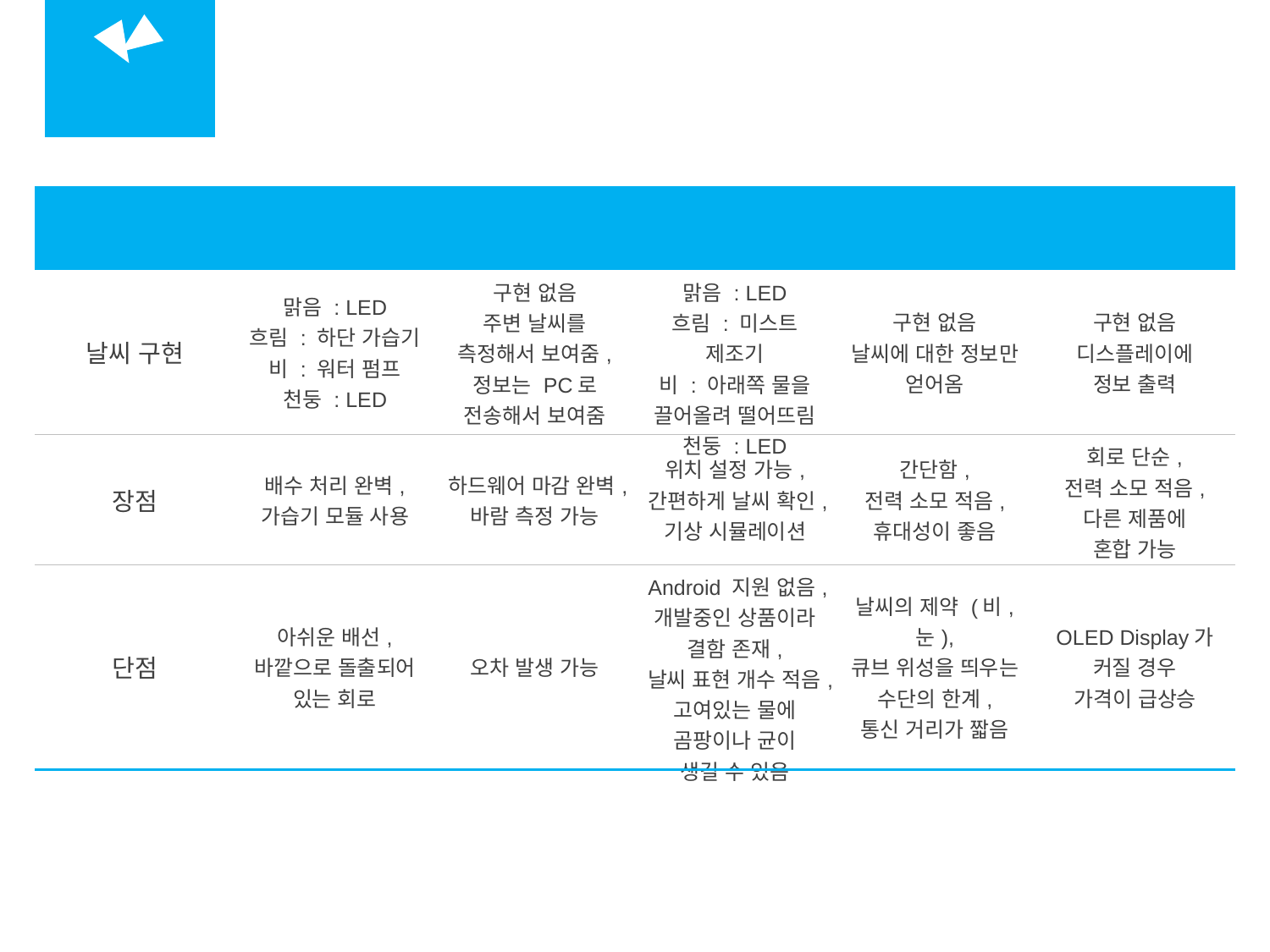

ALL
| 조사 내용 | 웨더 큐브 | Weather station | Tempescope | Weather Forecasting | 날씨 위젯 |
| --- | --- | --- | --- | --- | --- |
| 날씨 구현 | 맑음 : LED 흐림 : 하단 가습기 비 : 워터 펌프 천둥 : LED | 구현 없음 주변 날씨를 측정해서 보여줌, 정보는 PC로 전송해서 보여줌 | 맑음 : LED 흐림 : 미스트 제조기 비 : 아래쪽 물을 끌어올려 떨어뜨림 천둥 : LED | 구현 없음 날씨에 대한 정보만 얻어옴 | 구현 없음 디스플레이에 정보 출력 |
| 장점 | 배수 처리 완벽, 가습기 모듈 사용 | 하드웨어 마감 완벽, 바람 측정 가능 | 위치 설정 가능, 간편하게 날씨 확인, 기상 시뮬레이션 | 간단함, 전력 소모 적음, 휴대성이 좋음 | 회로 단순, 전력 소모 적음, 다른 제품에 혼합 가능 |
| 단점 | 아쉬운 배선, 바깥으로 돌출되어 있는 회로 | 오차 발생 가능 | Android 지원 없음, 개발중인 상품이라 결함 존재, 날씨 표현 개수 적음, 고여있는 물에 곰팡이나 균이 생길 수 있음 | 날씨의 제약 (비, 눈), 큐브 위성을 띄우는 수단의 한계, 통신 거리가 짧음 | OLED Display가 커질 경우 가격이 급상승 |